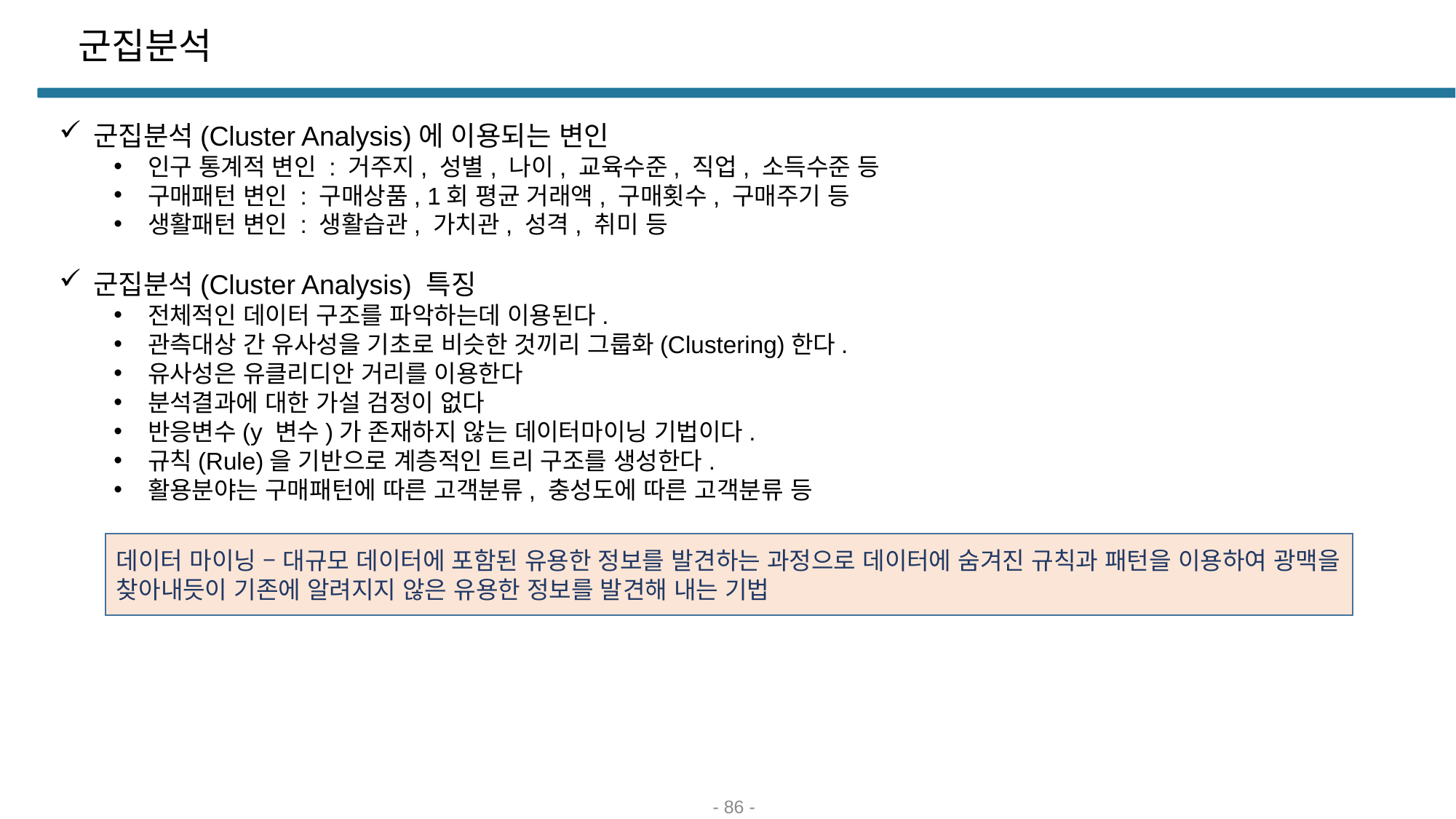

군집분석
#
군집분석(Cluster Analysis)에 이용되는 변인
인구 통계적 변인 : 거주지, 성별, 나이, 교육수준, 직업, 소득수준 등
구매패턴 변인 : 구매상품, 1회 평균 거래액, 구매횟수, 구매주기 등
생활패턴 변인 : 생활습관, 가치관, 성격, 취미 등

군집분석(Cluster Analysis) 특징
전체적인 데이터 구조를 파악하는데 이용된다.
관측대상 간 유사성을 기초로 비슷한 것끼리 그룹화(Clustering)한다.
유사성은 유클리디안 거리를 이용한다
분석결과에 대한 가설 검정이 없다
반응변수(y 변수)가 존재하지 않는 데이터마이닝 기법이다.
규칙(Rule)을 기반으로 계층적인 트리 구조를 생성한다.
활용분야는 구매패턴에 따른 고객분류, 충성도에 따른 고객분류 등

데이터 마이닝 – 대규모 데이터에 포함된 유용한 정보를 발견하는 과정으로 데이터에 숨겨진 규칙과 패턴을 이용하여 광맥을 찾아내듯이 기존에 알려지지 않은 유용한 정보를 발견해 내는 기법
- 86 -